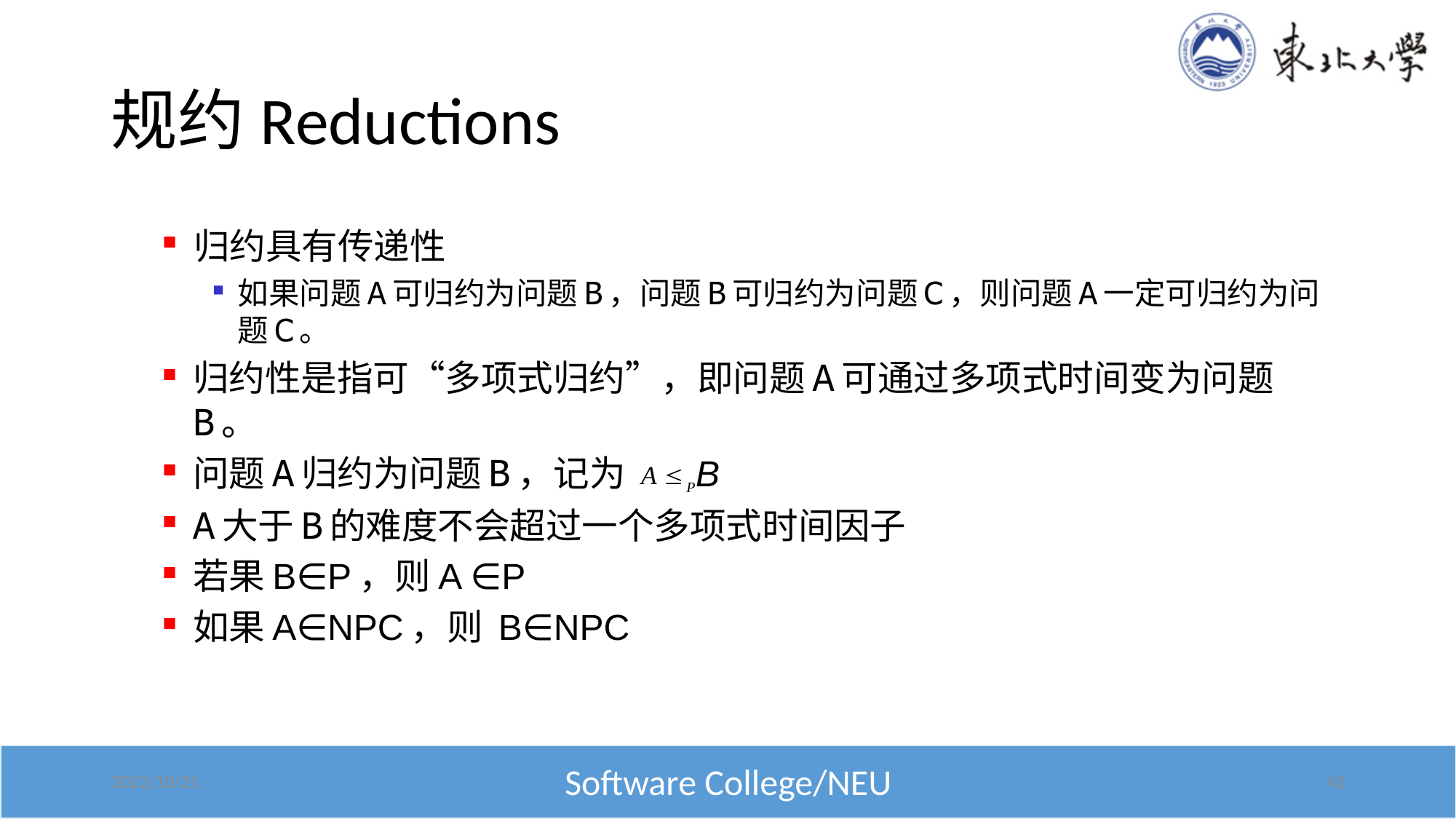

# 规约Reductions
归约具有传递性
如果问题A可归约为问题B，问题B可归约为问题C，则问题A一定可归约为问题C。
归约性是指可“多项式归约”，即问题A可通过多项式时间变为问题B。
问题A归约为问题B，记为 A ≤PB
A大于B的难度不会超过一个多项式时间因子
若果B∈P，则A ∈P
如果A∈NPC，则 B∈NPC